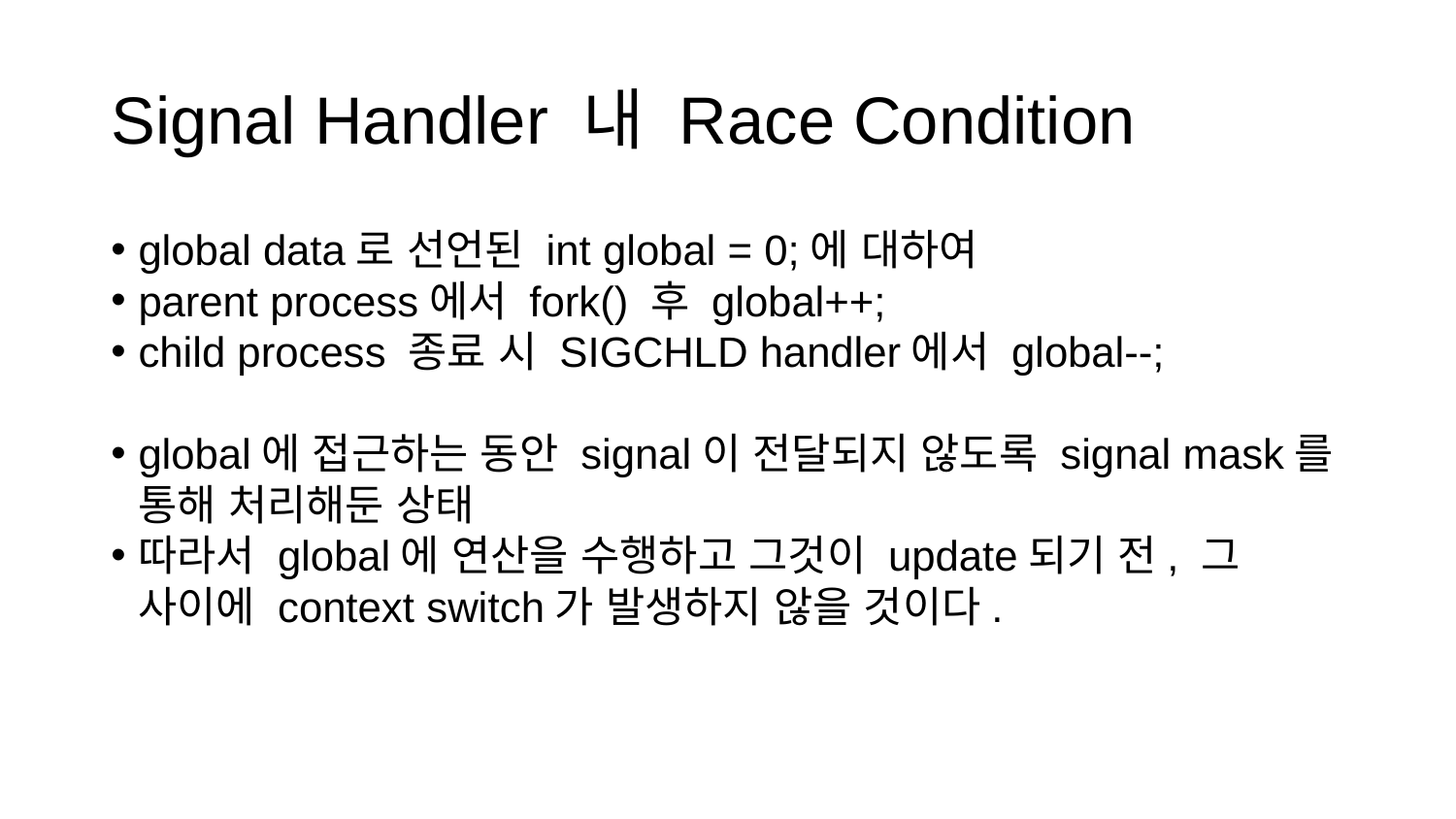

Signal Handler 내 Race Condition
global data로 선언된 int global = 0;에 대하여
parent process에서 fork() 후 global++;
child process 종료 시 SIGCHLD handler에서 global--;

global에 접근하는 동안 signal이 전달되지 않도록 signal mask를 통해 처리해둔 상태
따라서 global에 연산을 수행하고 그것이 update되기 전, 그 사이에 context switch가 발생하지 않을 것이다.